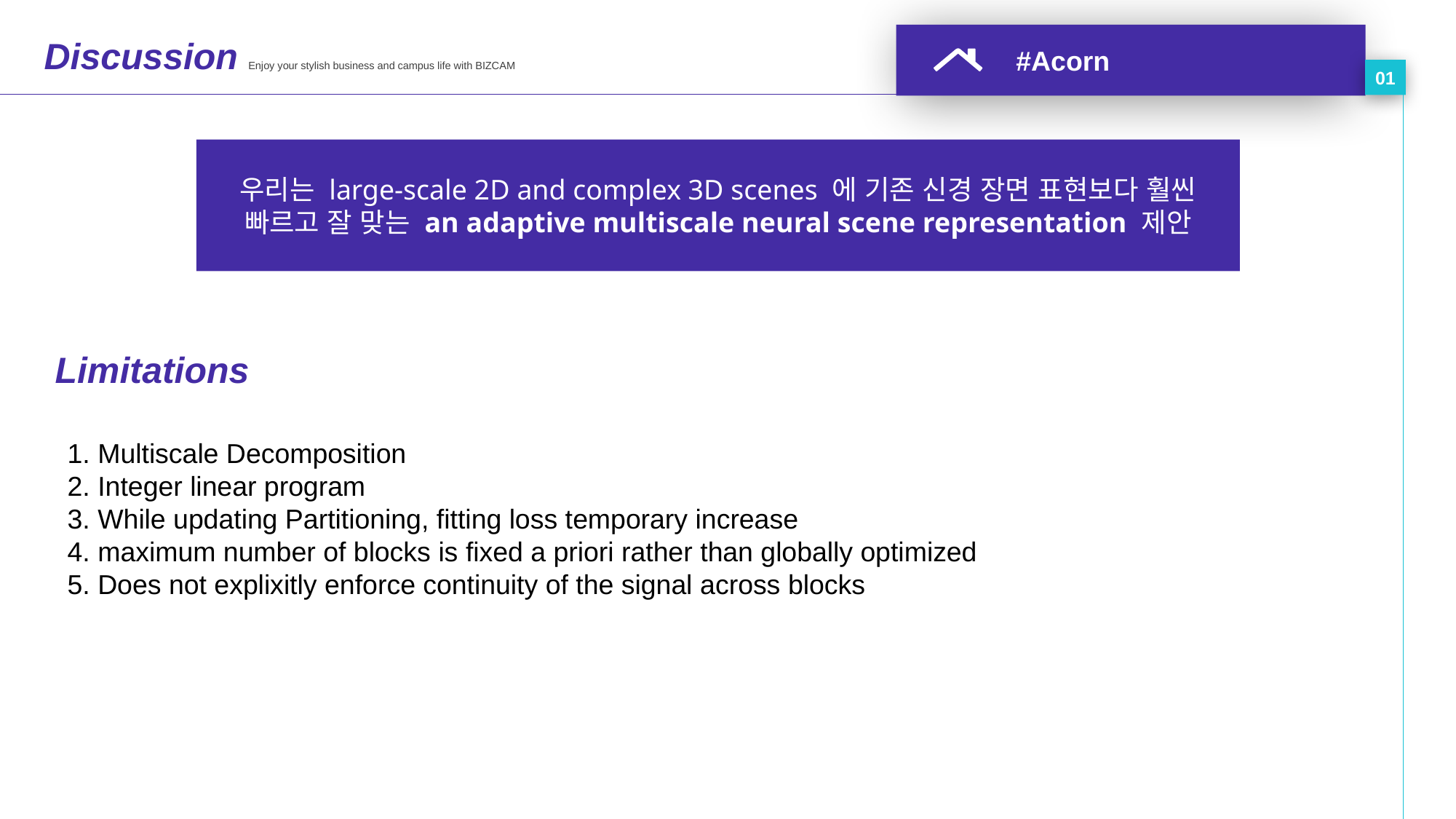

#Acorn

01
Discussion Enjoy your stylish business and campus life with BIZCAM
우리는 large-scale 2D and complex 3D scenes 에 기존 신경 장면 표현보다 훨씬 빠르고 잘 맞는 an adaptive multiscale neural scene representation 제안
Limitations
1. Multiscale Decomposition
2. Integer linear program
3. While updating Partitioning, fitting loss temporary increase
4. maximum number of blocks is fixed a priori rather than globally optimized
5. Does not explixitly enforce continuity of the signal across blocks